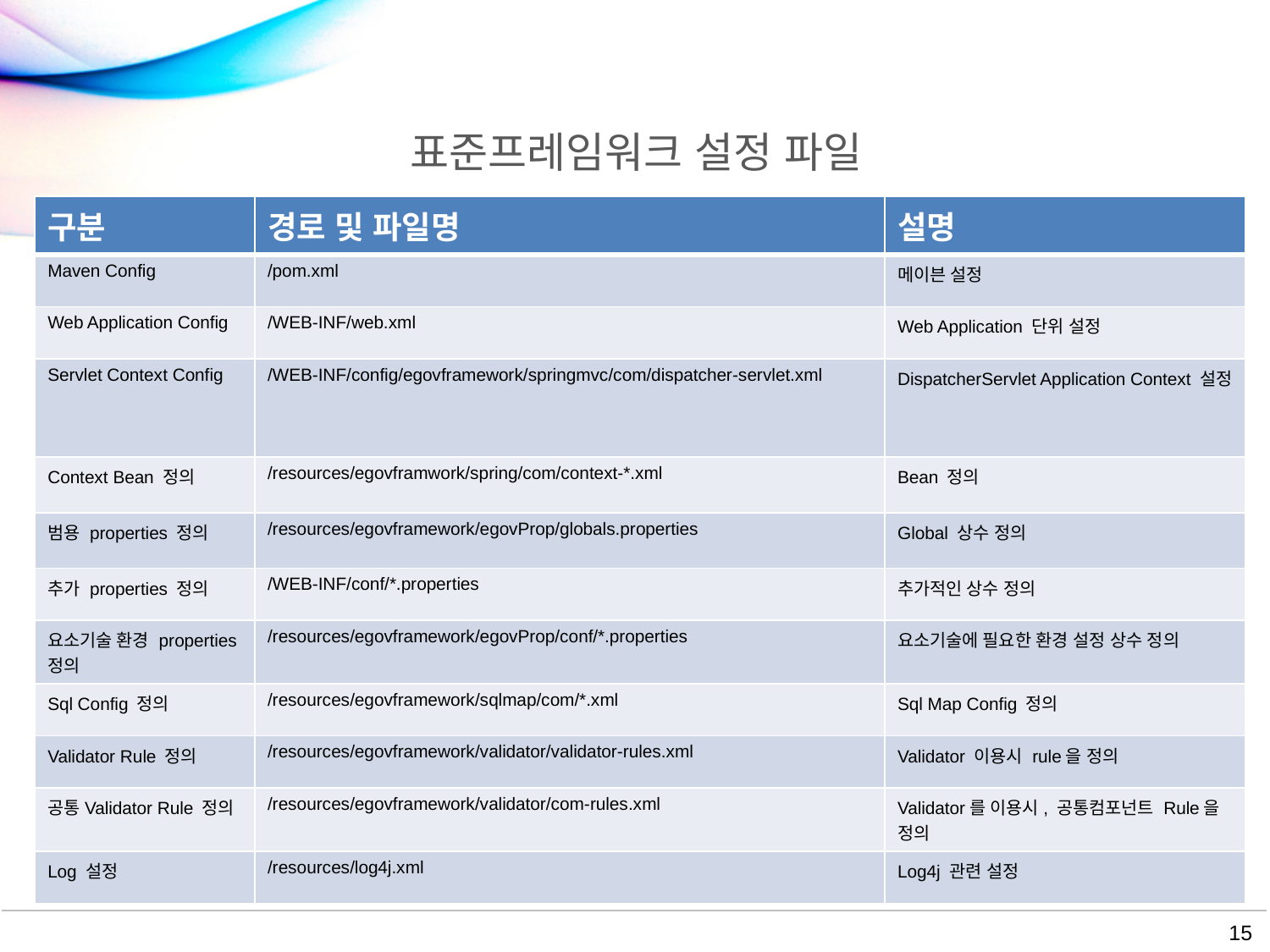

# 표준프레임워크 설정 파일
| 구분 | 경로 및 파일명 | 설명 |
| --- | --- | --- |
| Maven Config | /pom.xml | 메이븐 설정 |
| Web Application Config | /WEB-INF/web.xml | Web Application 단위 설정 |
| Servlet Context Config | /WEB-INF/config/egovframework/springmvc/com/dispatcher-servlet.xml | DispatcherServlet Application Context 설정 |
| Context Bean 정의 | /resources/egovframwork/spring/com/context-\*.xml | Bean 정의 |
| 범용 properties 정의 | /resources/egovframework/egovProp/globals.properties | Global 상수 정의 |
| 추가 properties 정의 | /WEB-INF/conf/\*.properties | 추가적인 상수 정의 |
| 요소기술 환경 properties 정의 | /resources/egovframework/egovProp/conf/\*.properties | 요소기술에 필요한 환경 설정 상수 정의 |
| Sql Config 정의 | /resources/egovframework/sqlmap/com/\*.xml | Sql Map Config 정의 |
| Validator Rule 정의 | /resources/egovframework/validator/validator-rules.xml | Validator 이용시 rule을 정의 |
| 공통Validator Rule 정의 | /resources/egovframework/validator/com-rules.xml | Validator를 이용시, 공통컴포넌트 Rule을 정의 |
| Log 설정 | /resources/log4j.xml | Log4j 관련 설정 |
15